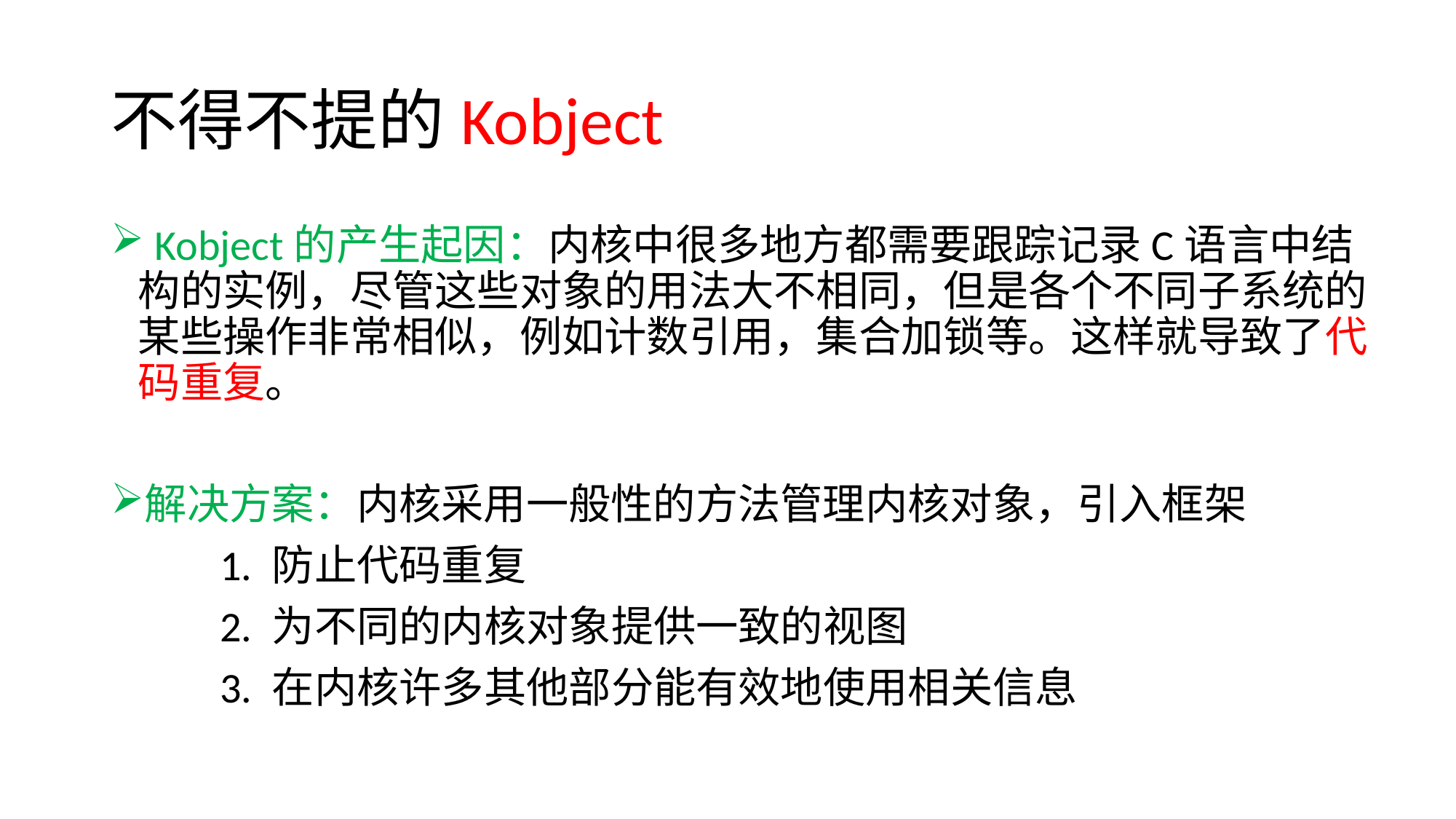

# 不得不提的Kobject
 Kobject的产生起因：内核中很多地方都需要跟踪记录C语言中结构的实例，尽管这些对象的用法大不相同，但是各个不同子系统的某些操作非常相似，例如计数引用，集合加锁等。这样就导致了代码重复。

解决方案：内核采用一般性的方法管理内核对象，引入框架
	1. 防止代码重复
	2. 为不同的内核对象提供一致的视图
	3. 在内核许多其他部分能有效地使用相关信息